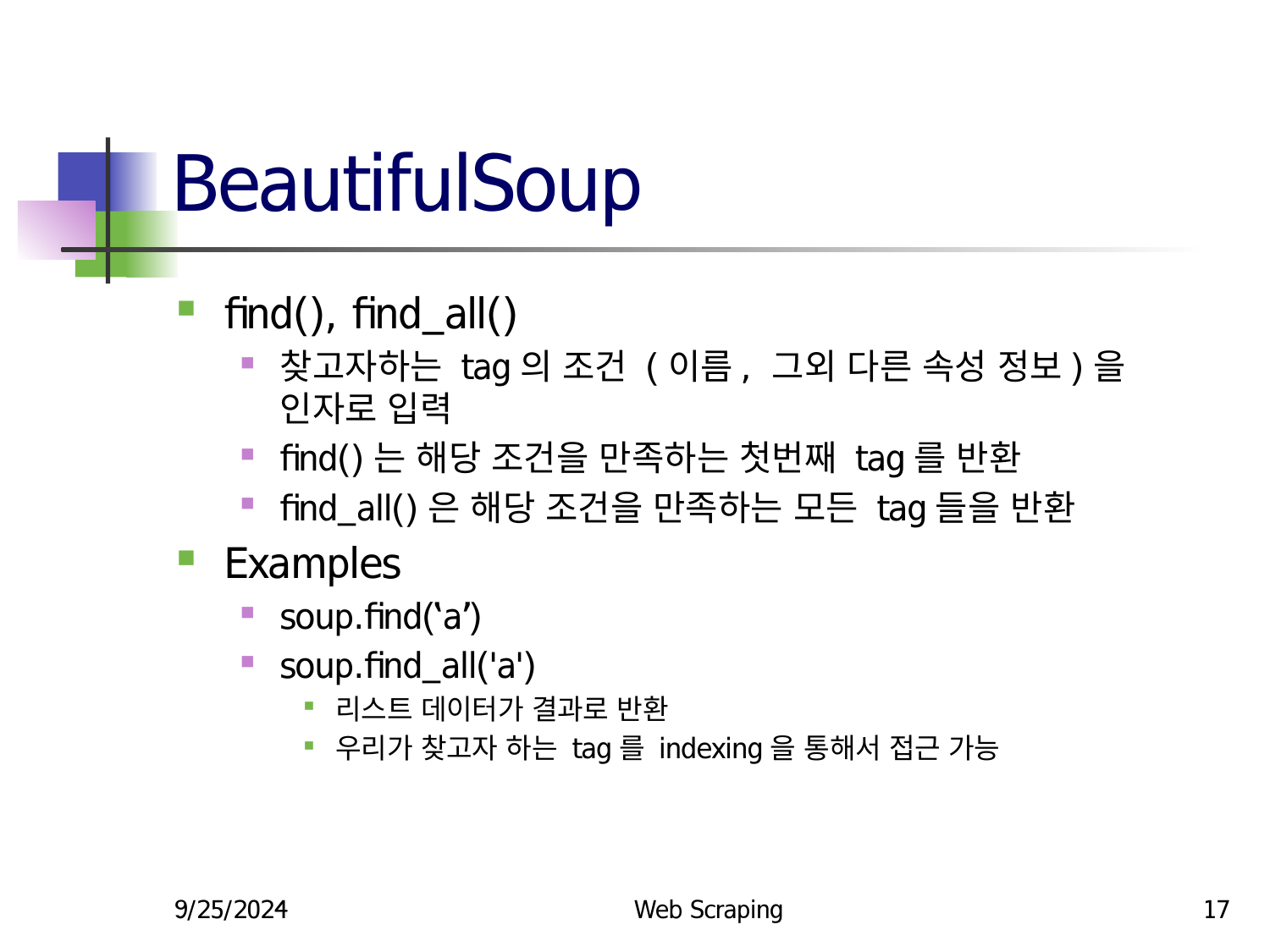

# BeautifulSoup
find(), find_all()
찾고자하는 tag의 조건 (이름, 그외 다른 속성 정보)을 인자로 입력
find()는 해당 조건을 만족하는 첫번째 tag를 반환
find_all()은 해당 조건을 만족하는 모든 tag들을 반환
Examples
soup.find(‘a’)
soup.find_all('a')
리스트 데이터가 결과로 반환
우리가 찾고자 하는 tag를 indexing을 통해서 접근 가능

9/25/2024
Web Scraping
17